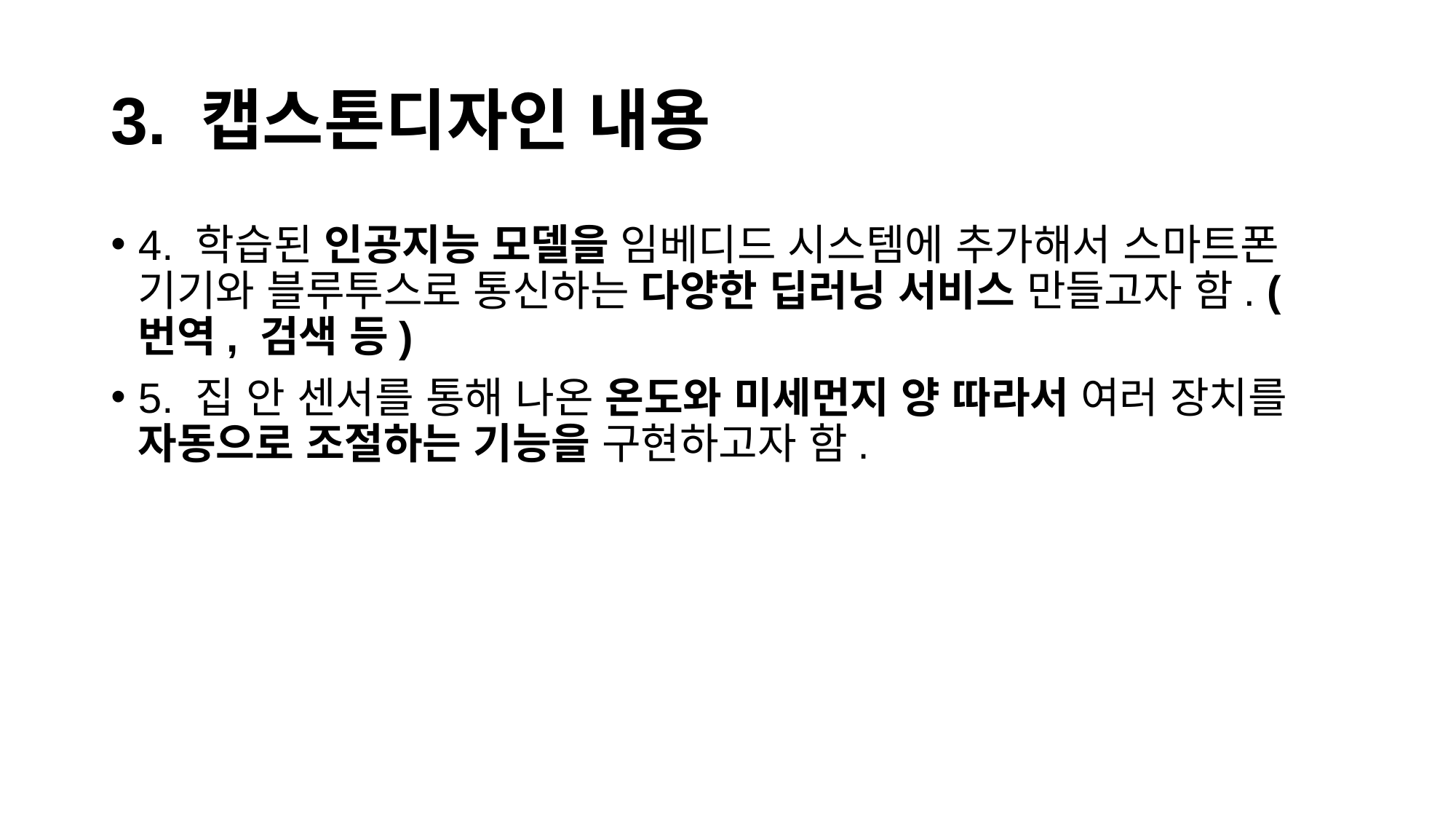

# 3. 캡스톤디자인 내용
4. 학습된 인공지능 모델을 임베디드 시스템에 추가해서 스마트폰 기기와 블루투스로 통신하는 다양한 딥러닝 서비스 만들고자 함. (번역, 검색 등)
5. 집 안 센서를 통해 나온 온도와 미세먼지 양 따라서 여러 장치를 자동으로 조절하는 기능을 구현하고자 함.